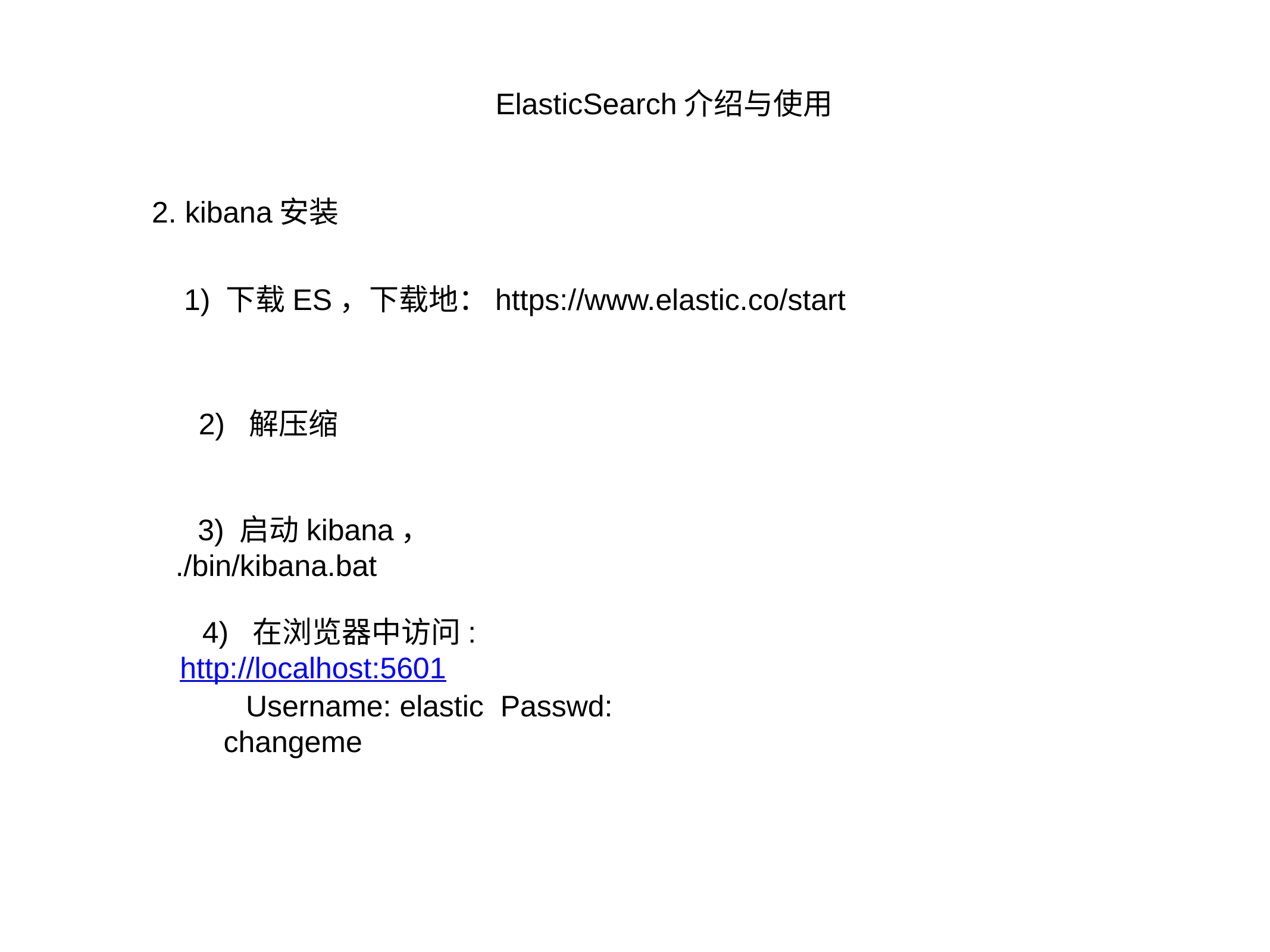

ElasticSearch介绍与使用
2. kibana安装
1) 下载ES，下载地：https://www.elastic.co/start
2)  解压缩
3) 启动kibana， ./bin/kibana.bat
4)  在浏览器中访问: http://localhost:5601
Username: elastic  Passwd: changeme